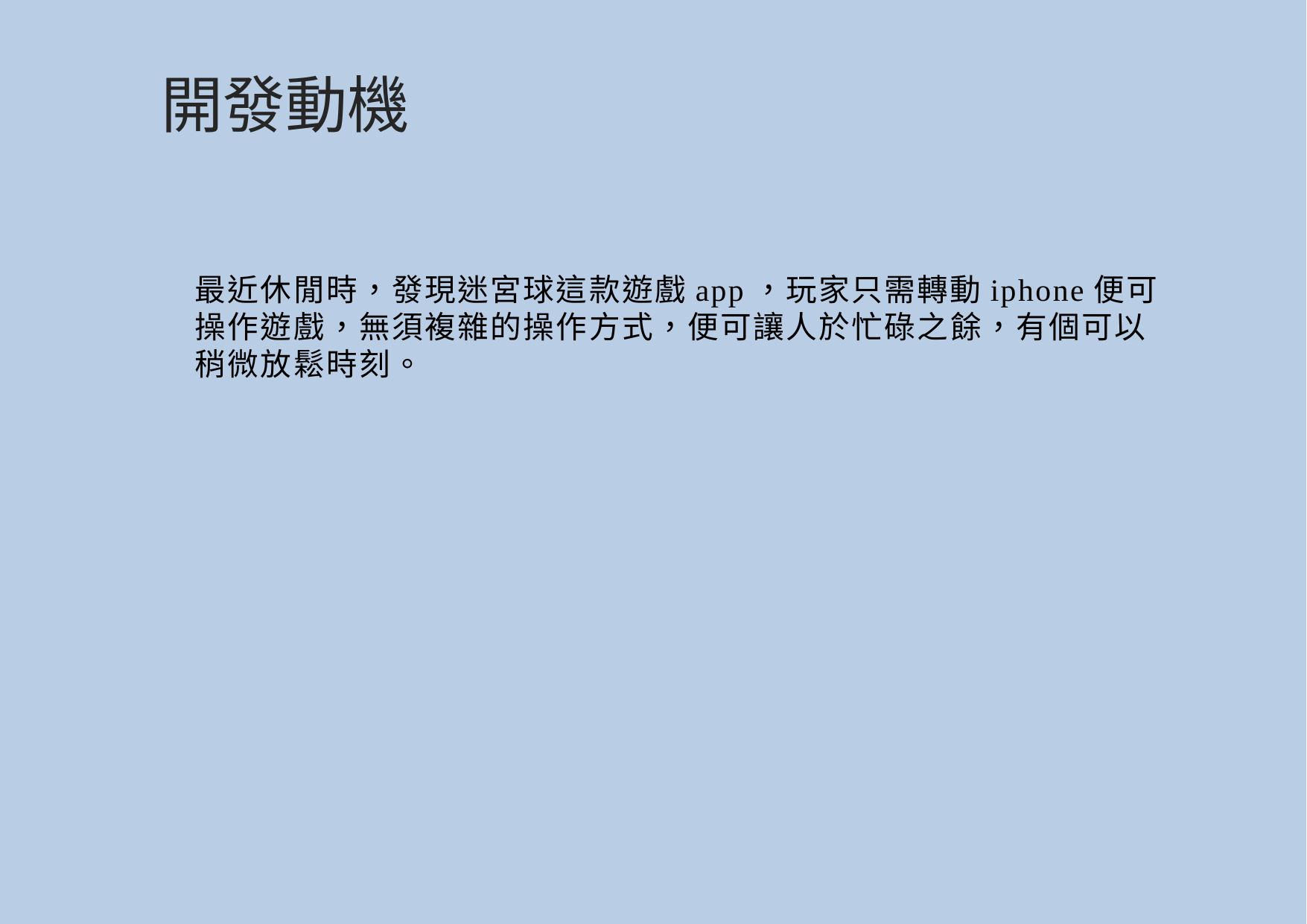

# 開發動機
最近休閒時，發現迷宮球這款遊戲app，玩家只需轉動iphone便可操作遊戲，無須複雜的操作方式，便可讓人於忙碌之餘，有個可以稍微放鬆時刻。